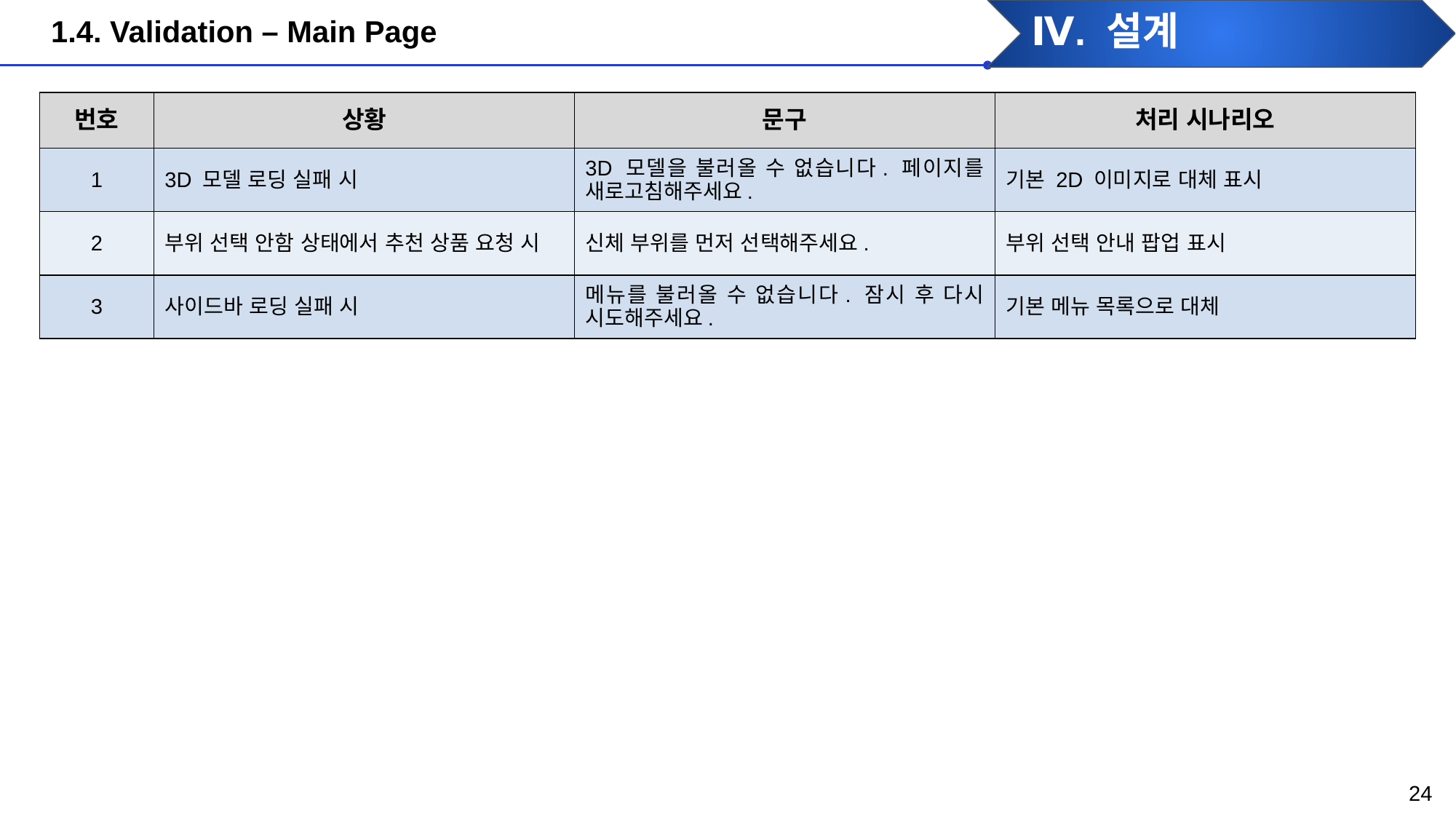

1.4. Validation – Main Page
Ⅳ. 설계
| 번호 | 상황 | 문구 | 처리 시나리오 |
| --- | --- | --- | --- |
| 1 | 3D 모델 로딩 실패 시 | 3D 모델을 불러올 수 없습니다. 페이지를 새로고침해주세요. | 기본 2D 이미지로 대체 표시 |
| 2 | 부위 선택 안함 상태에서 추천 상품 요청 시 | 신체 부위를 먼저 선택해주세요. | 부위 선택 안내 팝업 표시 |
| 3 | 사이드바 로딩 실패 시 | 메뉴를 불러올 수 없습니다. 잠시 후 다시 시도해주세요. | 기본 메뉴 목록으로 대체 |